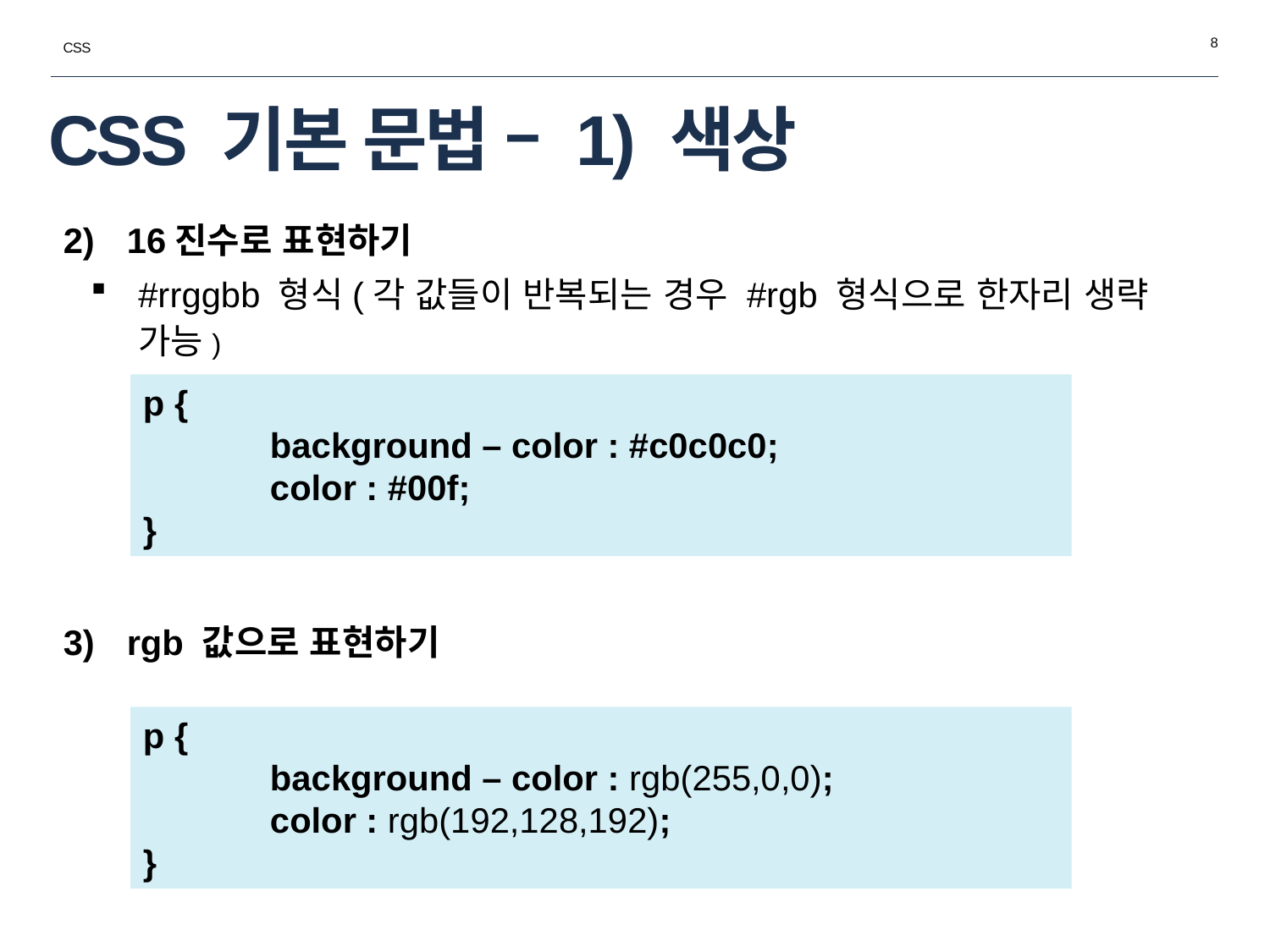

8
CSS
# CSS 기본 문법 – 1) 색상
16진수로 표현하기
#rrggbb 형식(각 값들이 반복되는 경우 #rgb 형식으로 한자리 생략 가능)

rgb 값으로 표현하기

p {
	background – color : #c0c0c0;
	color : #00f;
}
p {
	background – color : rgb(255,0,0);
	color : rgb(192,128,192);
}